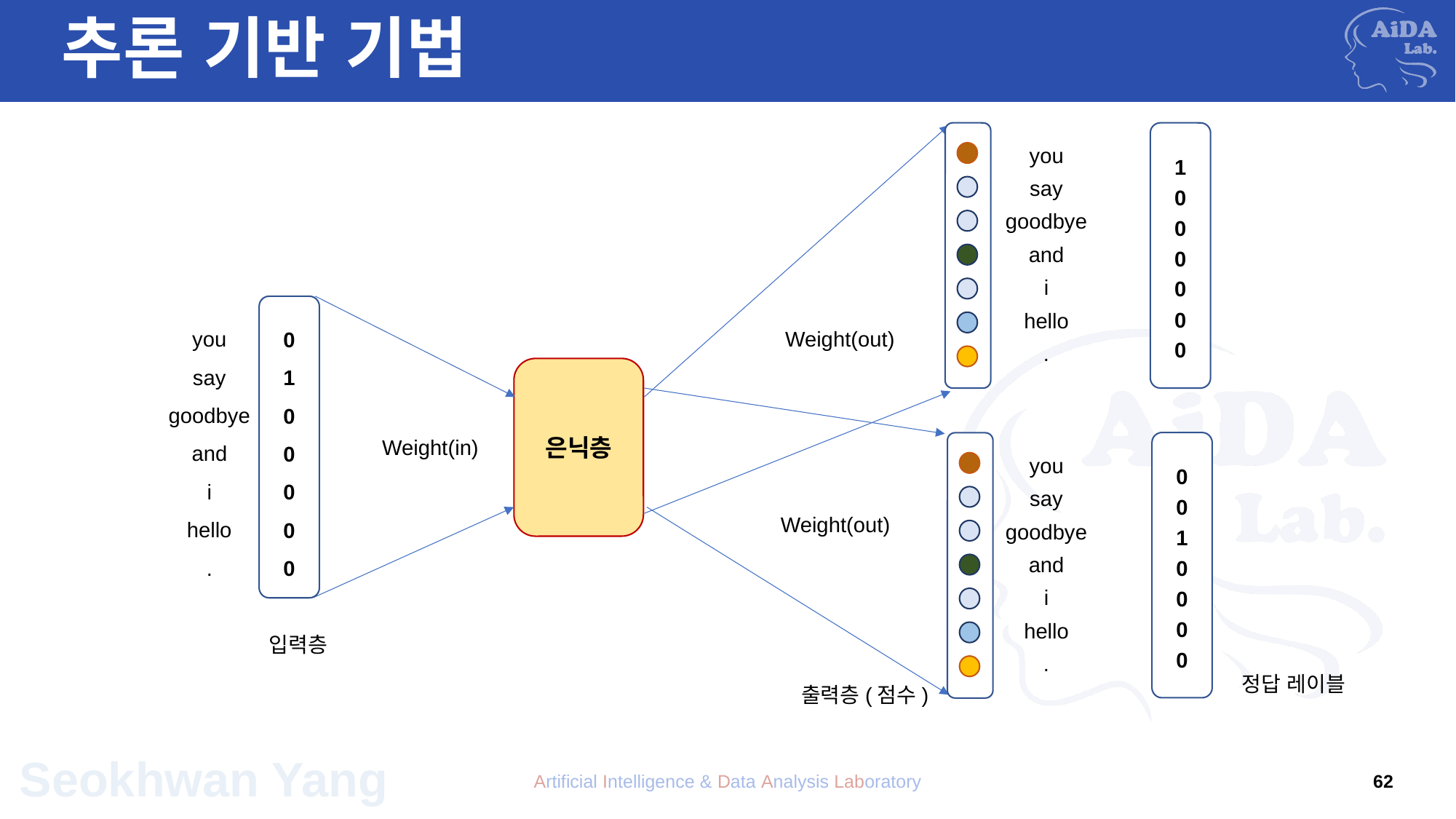

# 추론 기반 기법

1
0
0
0
0
0
0
you
say
goodbye
and
i
hello
.
0
1
0
0
0
0
0
you
say
goodbye
and
i
hello
.
Weight(out)
은닉층
Weight(in)
0
0
1
0
0
0
0

you
say
goodbye
and
i
hello
.
Weight(out)
입력층
정답 레이블
출력층(점수)
Artificial Intelligence & Data Analysis Laboratory
62